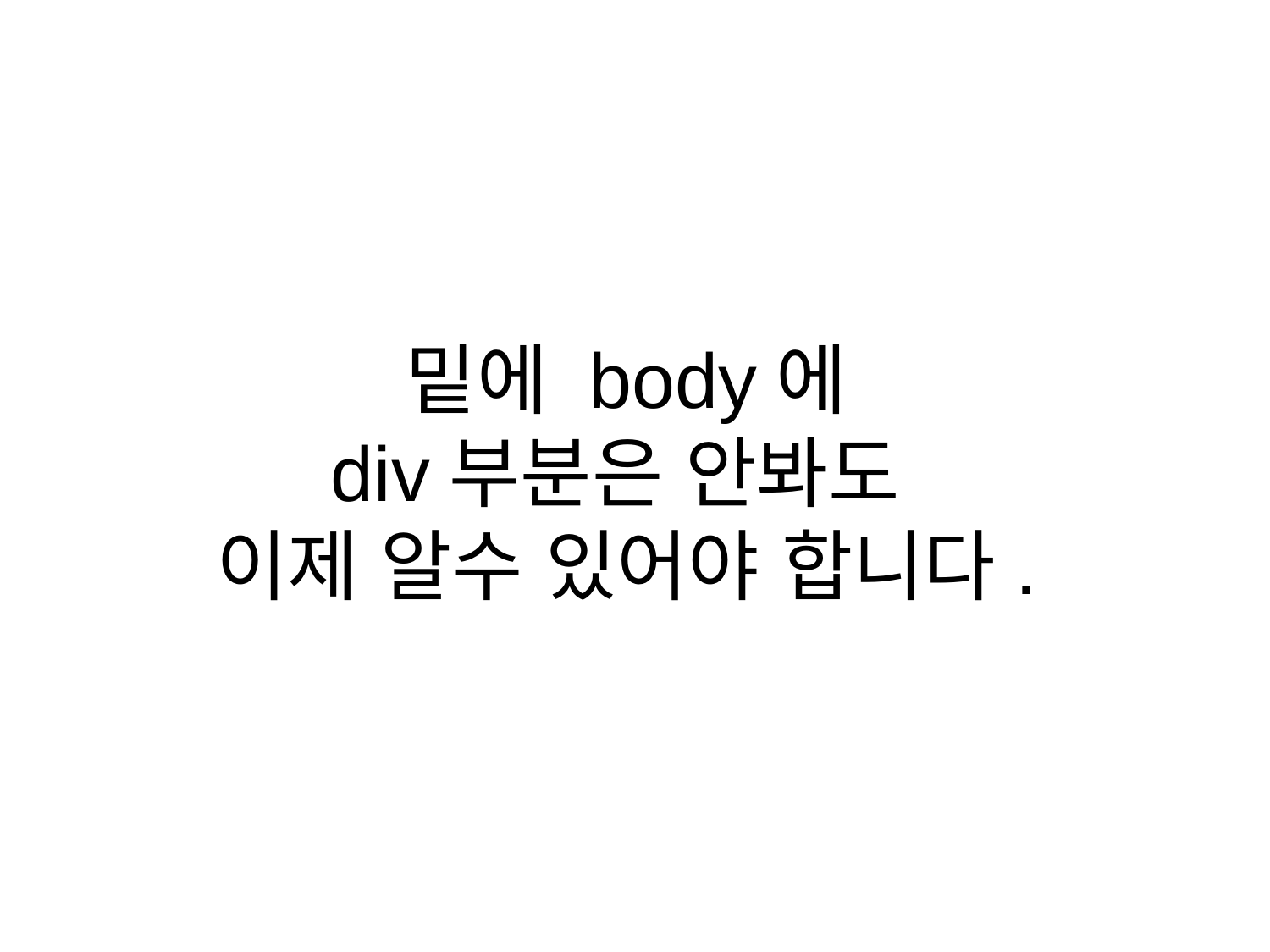

# 밑에 body에 div부분은 안봐도 이제 알수 있어야 합니다.